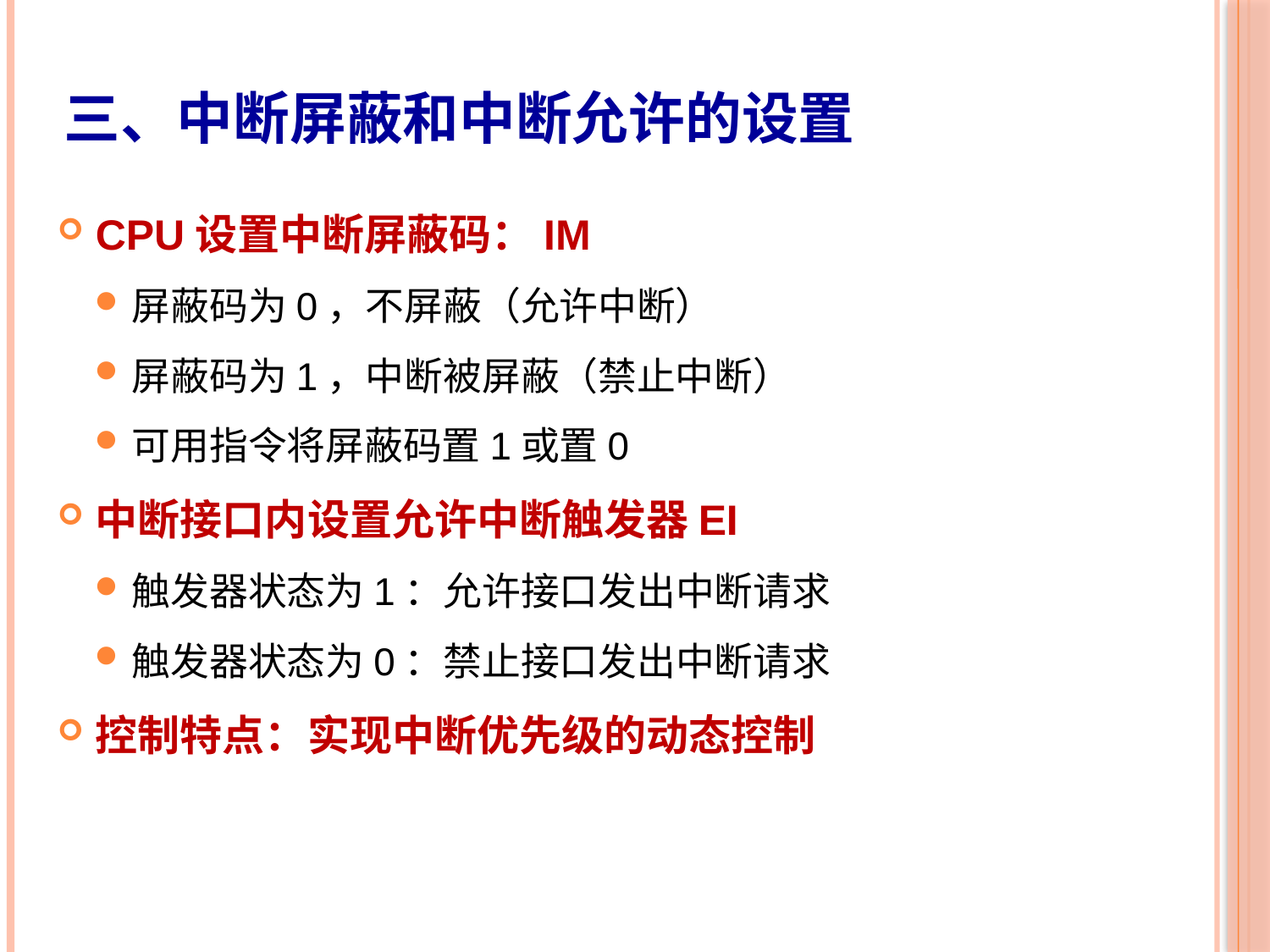

三、中断屏蔽和中断允许的设置
CPU设置中断屏蔽码：IM
屏蔽码为0，不屏蔽（允许中断）
屏蔽码为1，中断被屏蔽（禁止中断）
可用指令将屏蔽码置1或置0
中断接口内设置允许中断触发器EI
触发器状态为1：允许接口发出中断请求
触发器状态为0：禁止接口发出中断请求
控制特点：实现中断优先级的动态控制